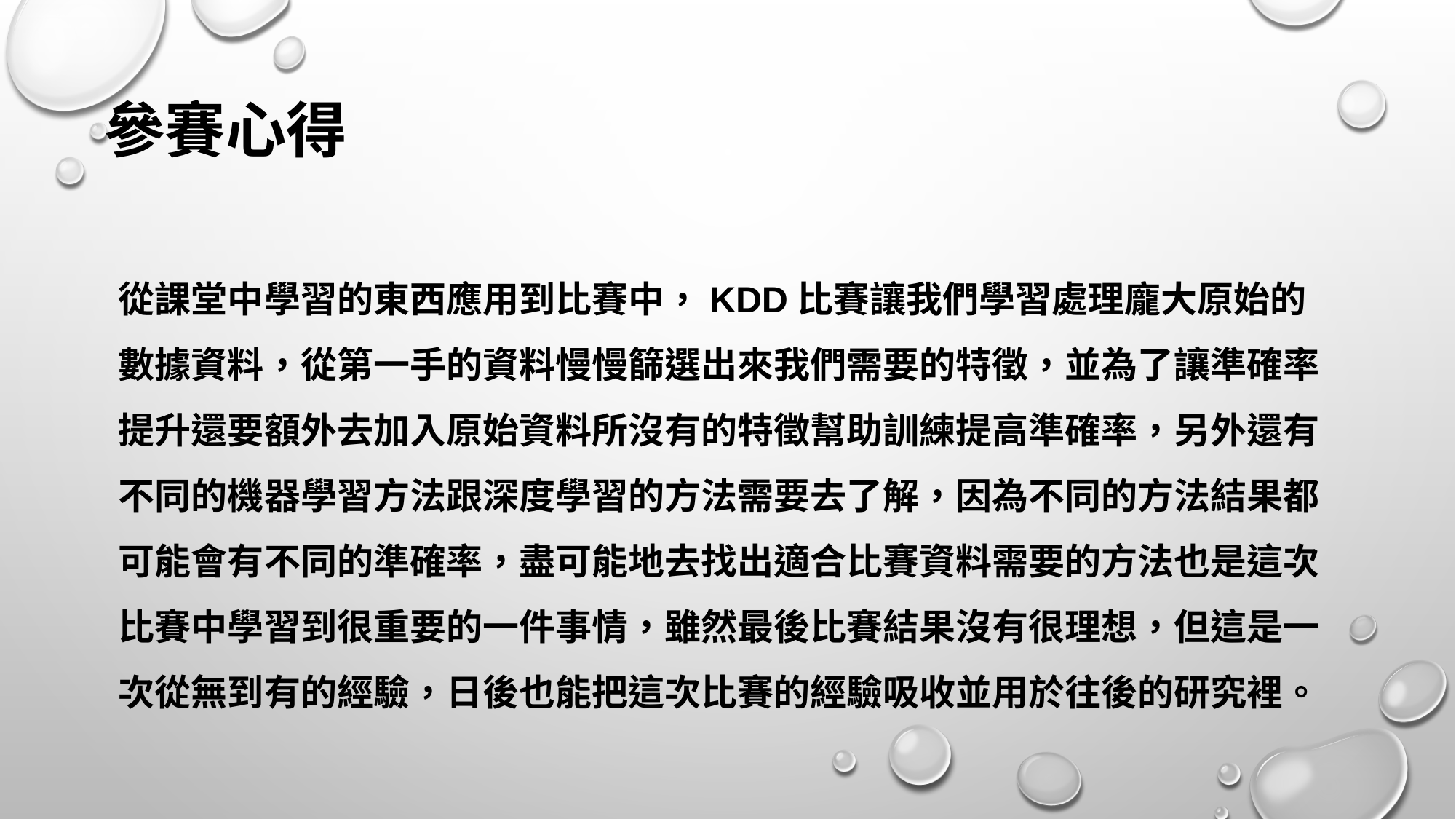

# 參賽心得
從課堂中學習的東西應用到比賽中，KDD比賽讓我們學習處理龐大原始的數據資料，從第一手的資料慢慢篩選出來我們需要的特徵，並為了讓準確率提升還要額外去加入原始資料所沒有的特徵幫助訓練提高準確率，另外還有不同的機器學習方法跟深度學習的方法需要去了解，因為不同的方法結果都可能會有不同的準確率，盡可能地去找出適合比賽資料需要的方法也是這次比賽中學習到很重要的一件事情，雖然最後比賽結果沒有很理想，但這是一次從無到有的經驗，日後也能把這次比賽的經驗吸收並用於往後的研究裡。